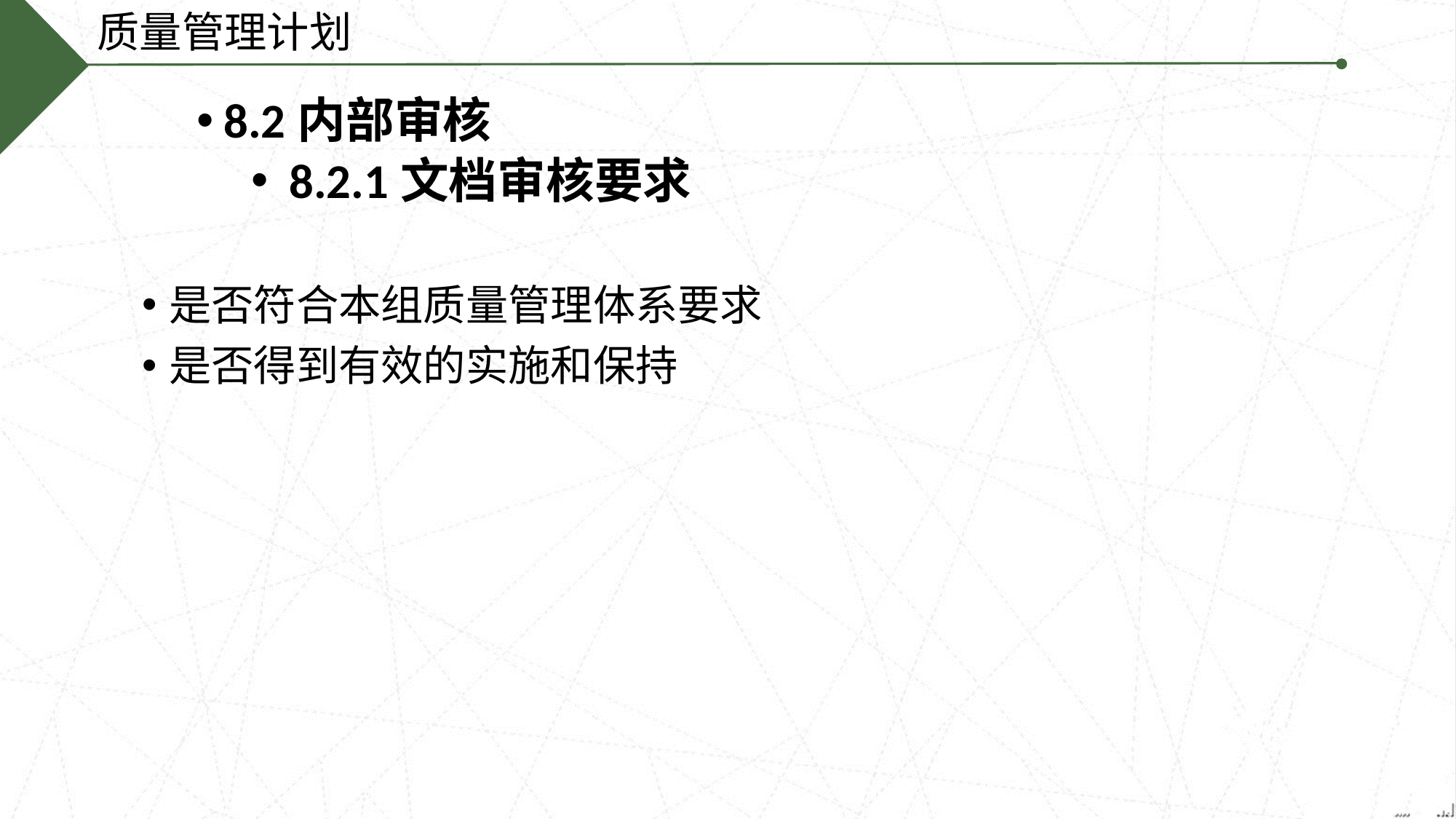

质量管理计划

8.2内部审核
 8.2.1文档审核要求

是否符合本组质量管理体系要求
是否得到有效的实施和保持